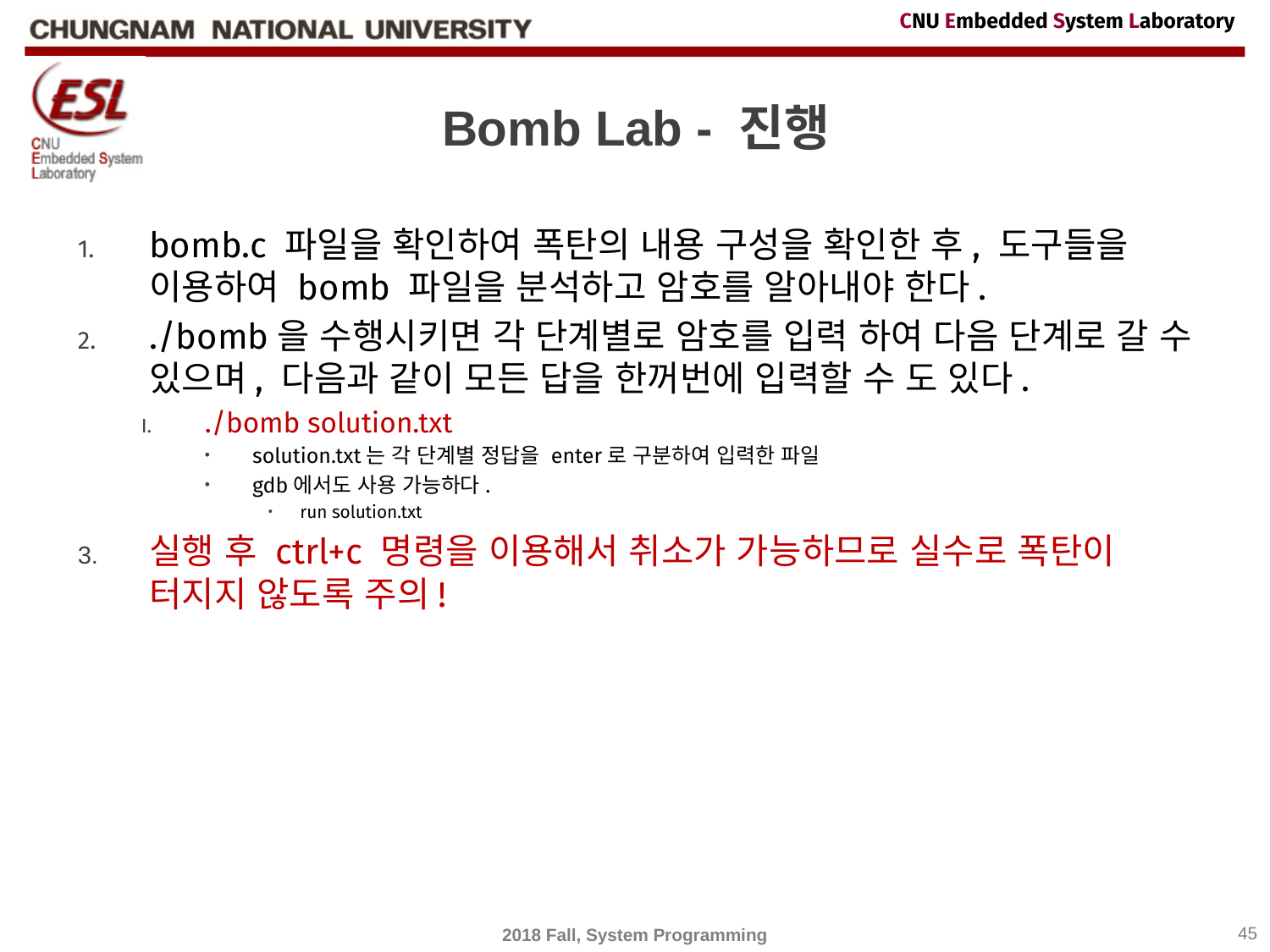

# Bomb Lab - 진행
bomb.c 파일을 확인하여 폭탄의 내용 구성을 확인한 후, 도구들을 이용하여 bomb 파일을 분석하고 암호를 알아내야 한다.
./bomb을 수행시키면 각 단계별로 암호를 입력 하여 다음 단계로 갈 수 있으며, 다음과 같이 모든 답을 한꺼번에 입력할 수 도 있다.
./bomb solution.txt
solution.txt는 각 단계별 정답을 enter로 구분하여 입력한 파일
gdb에서도 사용 가능하다.
run solution.txt
실행 후 ctrl+c 명령을 이용해서 취소가 가능하므로 실수로 폭탄이 터지지 않도록 주의!
2018 Fall, System Programming
45